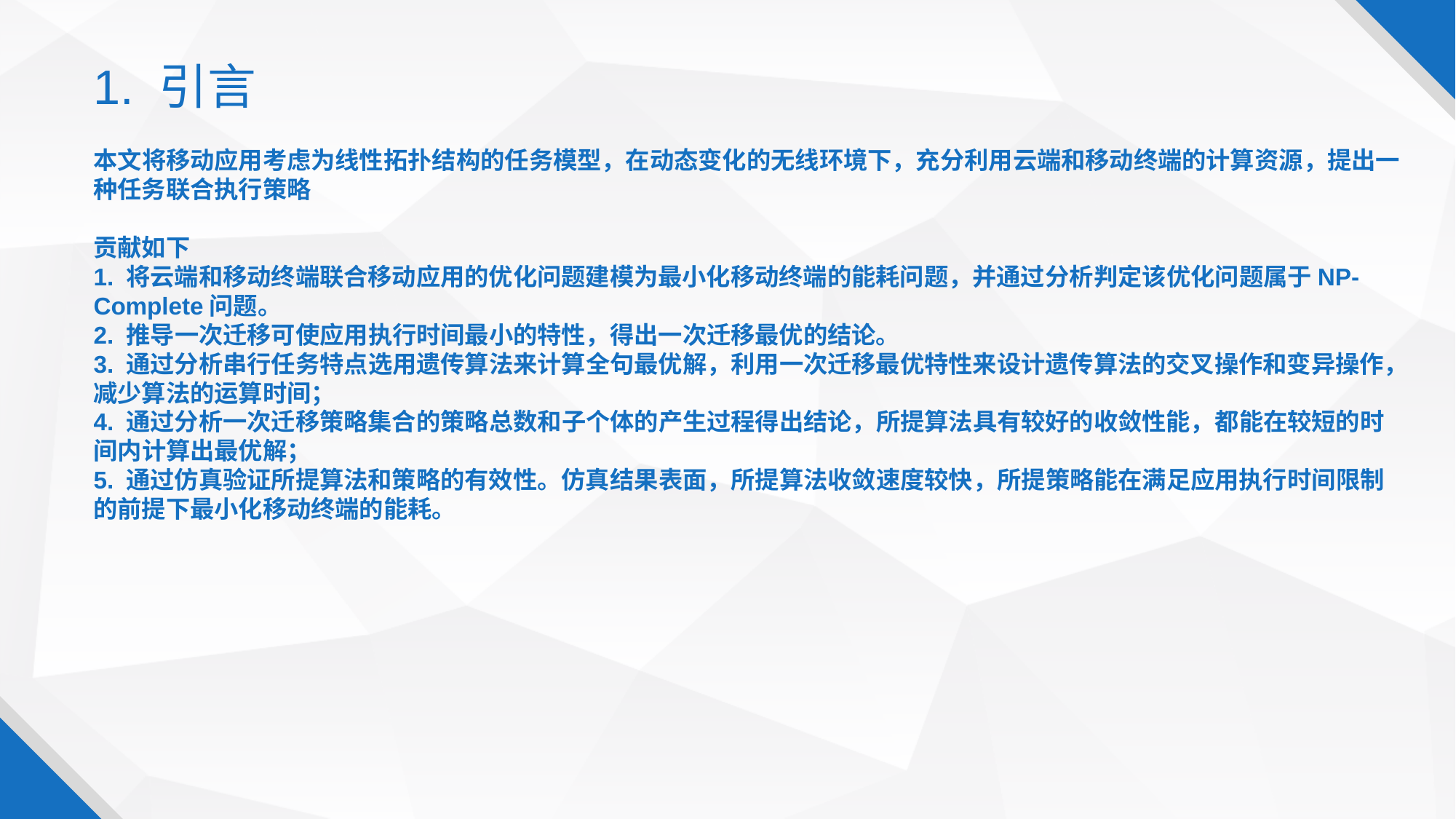

1. 引言
本文将移动应用考虑为线性拓扑结构的任务模型，在动态变化的无线环境下，充分利用云端和移动终端的计算资源，提出一种任务联合执行策略

贡献如下
1. 将云端和移动终端联合移动应用的优化问题建模为最小化移动终端的能耗问题，并通过分析判定该优化问题属于NP-Complete问题。
2. 推导一次迁移可使应用执行时间最小的特性，得出一次迁移最优的结论。
3. 通过分析串行任务特点选用遗传算法来计算全句最优解，利用一次迁移最优特性来设计遗传算法的交叉操作和变异操作，减少算法的运算时间；
4. 通过分析一次迁移策略集合的策略总数和子个体的产生过程得出结论，所提算法具有较好的收敛性能，都能在较短的时间内计算出最优解；
5. 通过仿真验证所提算法和策略的有效性。仿真结果表面，所提算法收敛速度较快，所提策略能在满足应用执行时间限制的前提下最小化移动终端的能耗。